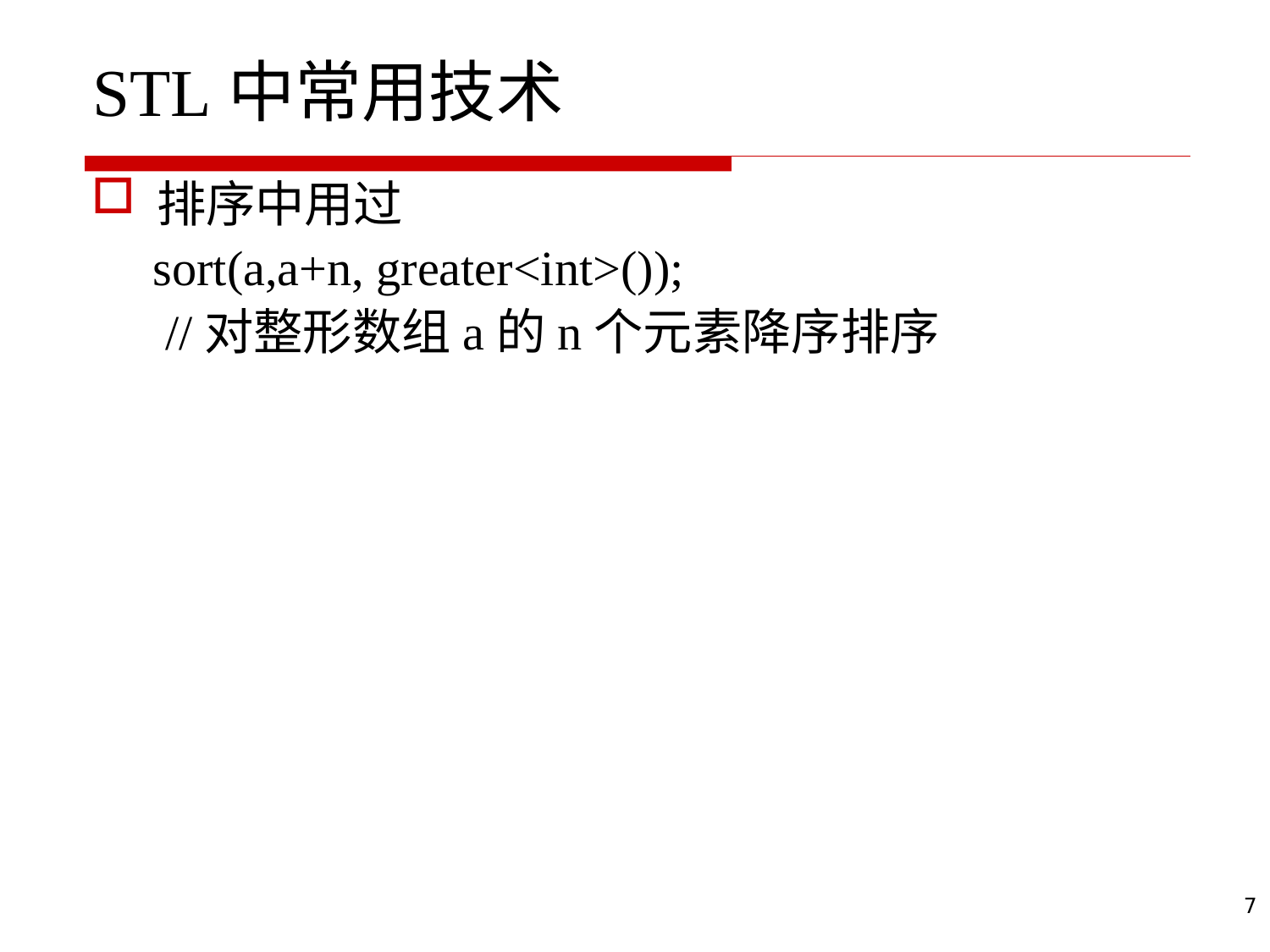

# STL中常用技术
排序中用过
     sort(a,a+n, greater<int>());
      //对整形数组a的n个元素降序排序

7